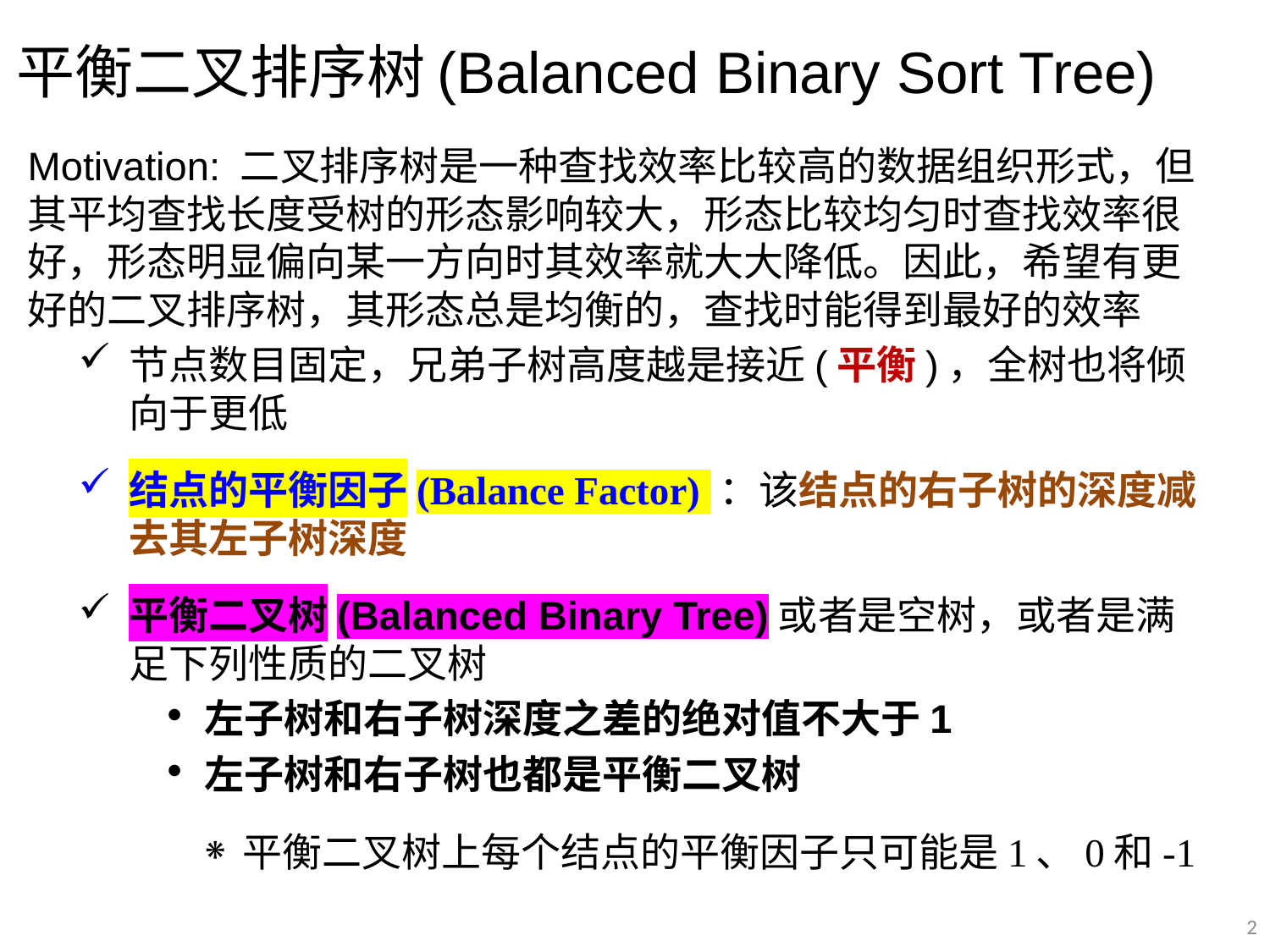

# 平衡二叉排序树(Balanced Binary Sort Tree)
Motivation: 二叉排序树是一种查找效率比较高的数据组织形式，但其平均查找长度受树的形态影响较大，形态比较均匀时查找效率很好，形态明显偏向某一方向时其效率就大大降低。因此，希望有更好的二叉排序树，其形态总是均衡的，查找时能得到最好的效率
节点数目固定，兄弟子树高度越是接近(平衡)，全树也将倾向于更低
结点的平衡因子(Balance Factor) ：该结点的右子树的深度减去其左子树深度
平衡二叉树(Balanced Binary Tree)或者是空树，或者是满足下列性质的二叉树
左子树和右子树深度之差的绝对值不大于1
左子树和右子树也都是平衡二叉树
平衡二叉树上每个结点的平衡因子只可能是1、0和-1
2